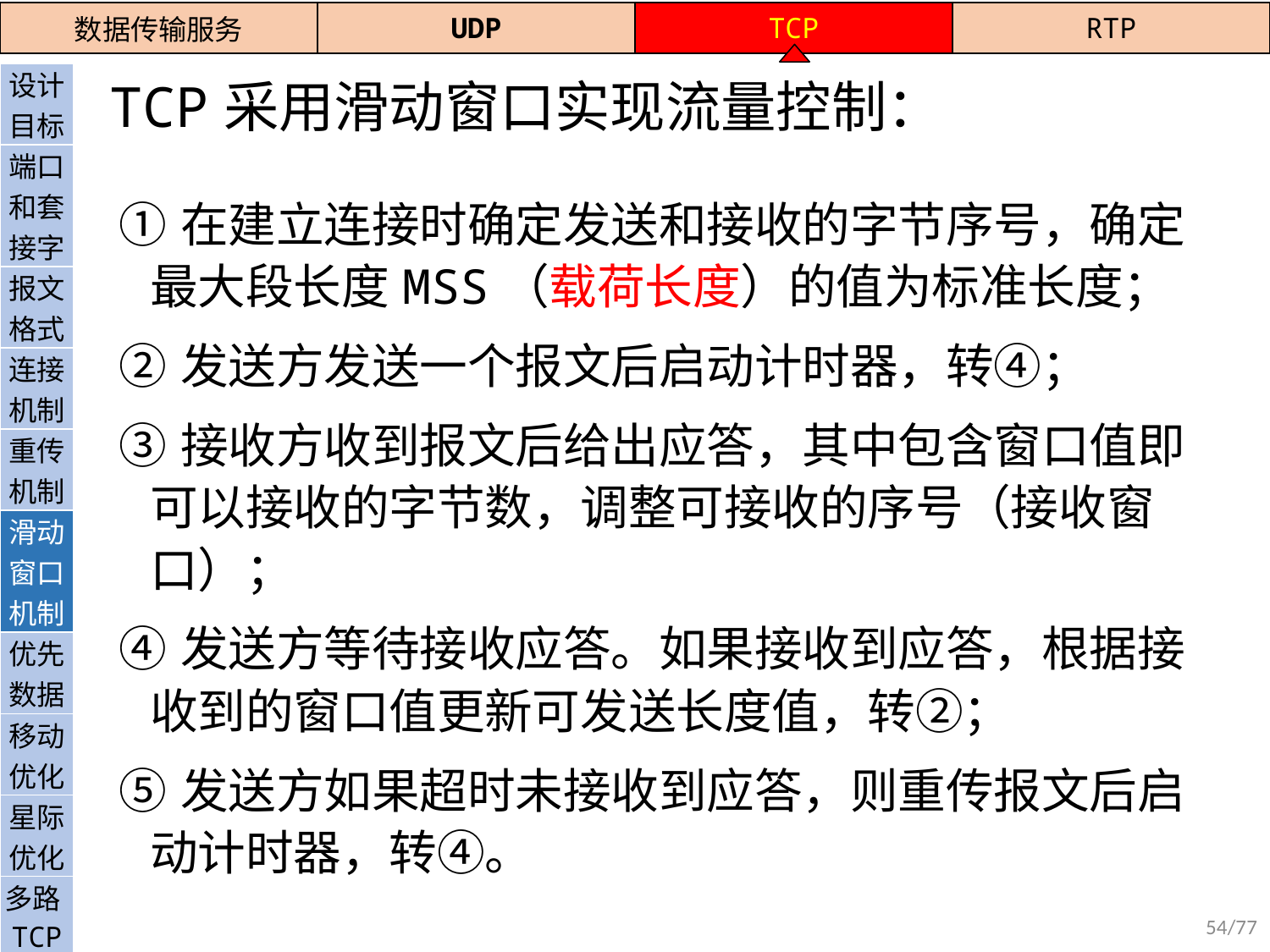

| 数据传输服务 | UDP | TCP | RTP |
| --- | --- | --- | --- |

| 设计目标 |
| --- |
| 端口和套接字 |
| 报文格式 |
| 连接机制 |
| 重传机制 |
| 滑动窗口机制 |
| 优先数据 |
| 移动优化 |
| 星际优化 |
| 多路TCP |
| QUIC |
# TCP采用滑动窗口实现流量控制：
①在建立连接时确定发送和接收的字节序号，确定最大段长度MSS（载荷长度）的值为标准长度；
②发送方发送一个报文后启动计时器，转④；
③接收方收到报文后给出应答，其中包含窗口值即可以接收的字节数，调整可接收的序号（接收窗口）；
④发送方等待接收应答。如果接收到应答，根据接收到的窗口值更新可发送长度值，转②；
⑤发送方如果超时未接收到应答，则重传报文后启动计时器，转④。
54/77